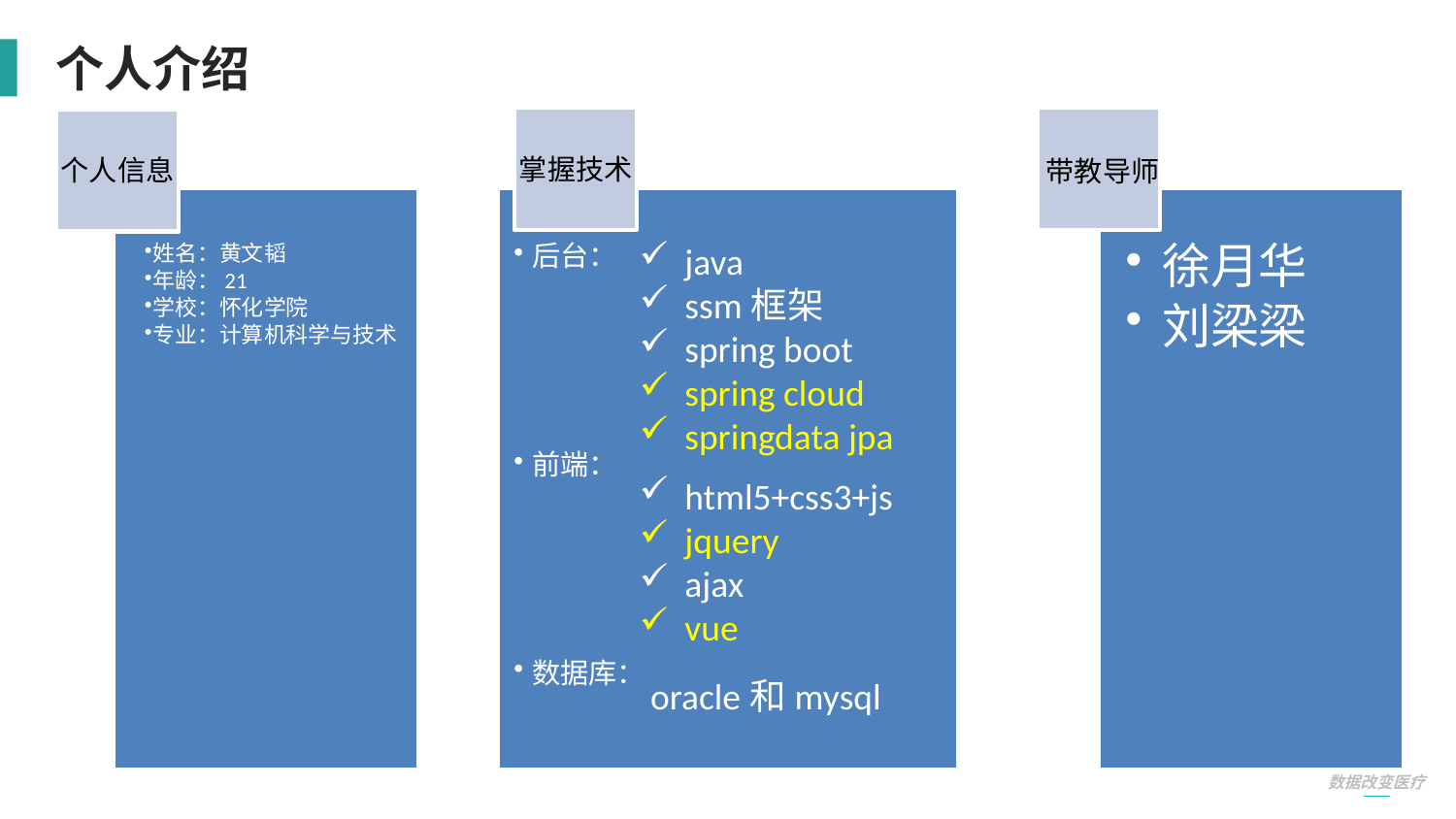

个人介绍

姓名：黄文韬
年龄：21
学校：怀化学院
专业：计算机科学与技术

后台：

前端：

数据库：

徐月华
刘梁梁
掌握技术
个人信息
带教导师
java
ssm框架
spring boot
spring cloud
springdata jpa
html5+css3+js
jquery
ajax
vue
oracle和mysql
数据改变医疗